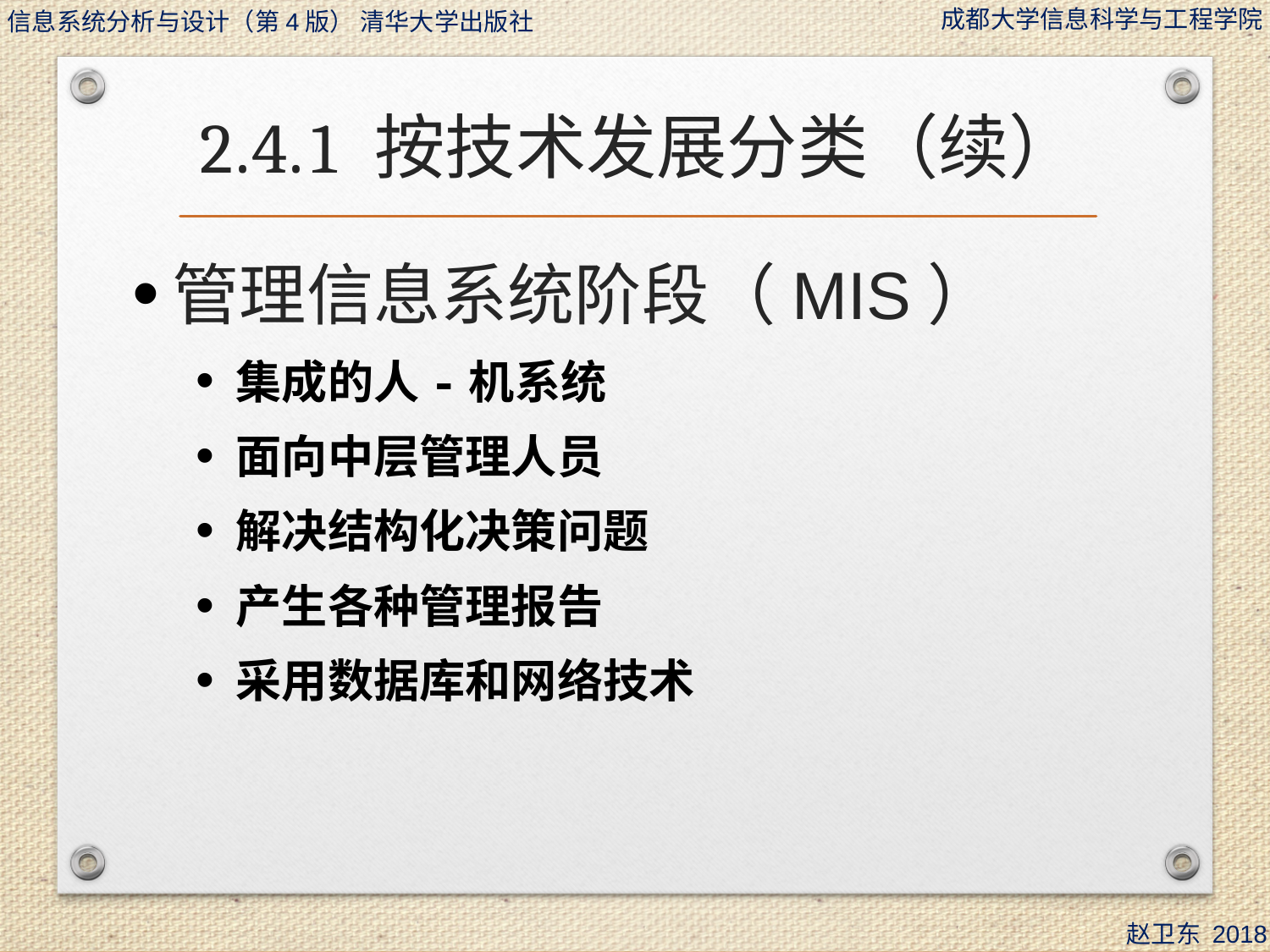

# 2.4.1 按技术发展分类（续）
管理信息系统阶段（MIS）
集成的人-机系统
面向中层管理人员
解决结构化决策问题
产生各种管理报告
采用数据库和网络技术